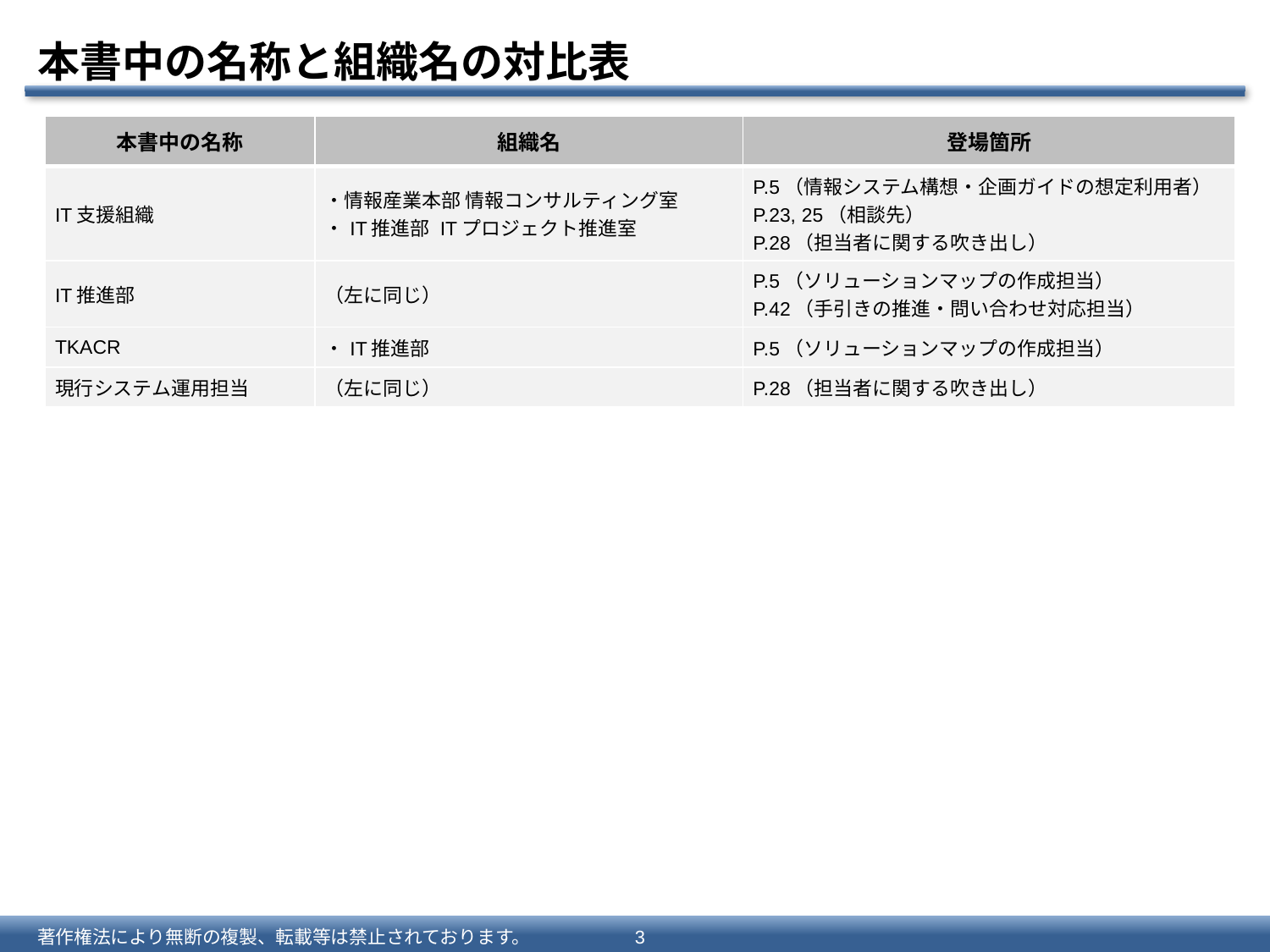

# 本書中の名称と組織名の対比表
| 本書中の名称 | 組織名 | 登場箇所 |
| --- | --- | --- |
| IT支援組織 | ・情報産業本部 情報コンサルティング室 ・IT推進部 ITプロジェクト推進室 | P.5（情報システム構想・企画ガイドの想定利用者） P.23, 25（相談先） P.28（担当者に関する吹き出し） |
| IT推進部 | （左に同じ） | P.5（ソリューションマップの作成担当） P.42（手引きの推進・問い合わせ対応担当） |
| TKACR | ・IT推進部 | P.5（ソリューションマップの作成担当） |
| 現行システム運用担当 | （左に同じ） | P.28（担当者に関する吹き出し） |